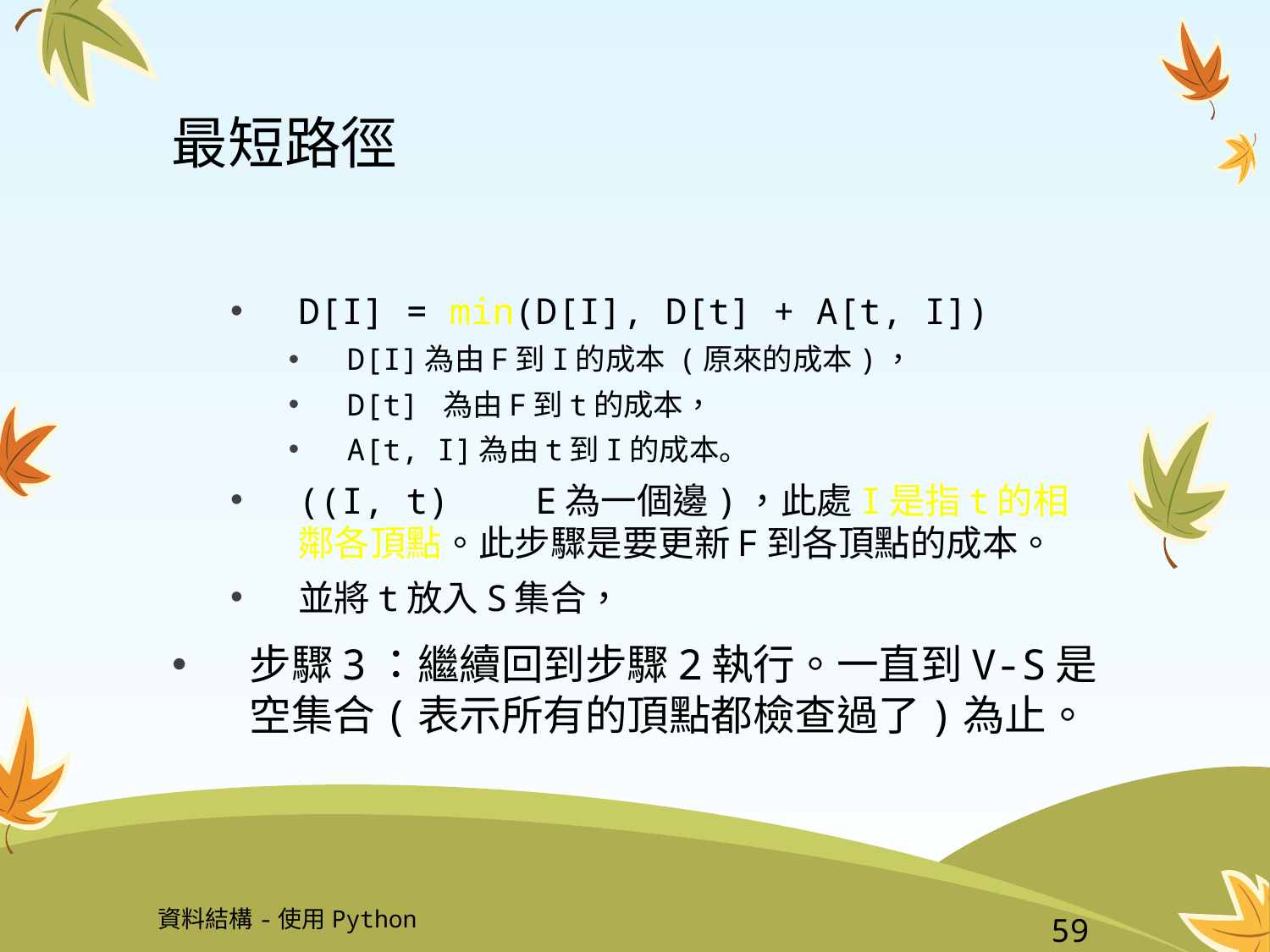

# 最短路徑

D[I] = min(D[I], D[t] + A[t, I])
D[I]為由F到I的成本 (原來的成本)，
D[t] 為由F到t的成本，
A[t, I]為由t到I的成本。
((I, t)    E為一個邊)，此處I是指t的相鄰各頂點。此步驟是要更新F到各頂點的成本。
並將t放入S集合，
步驟3：繼續回到步驟2執行。一直到V-S是空集合(表示所有的頂點都檢查過了)為止。
資料結構-使用Python
59